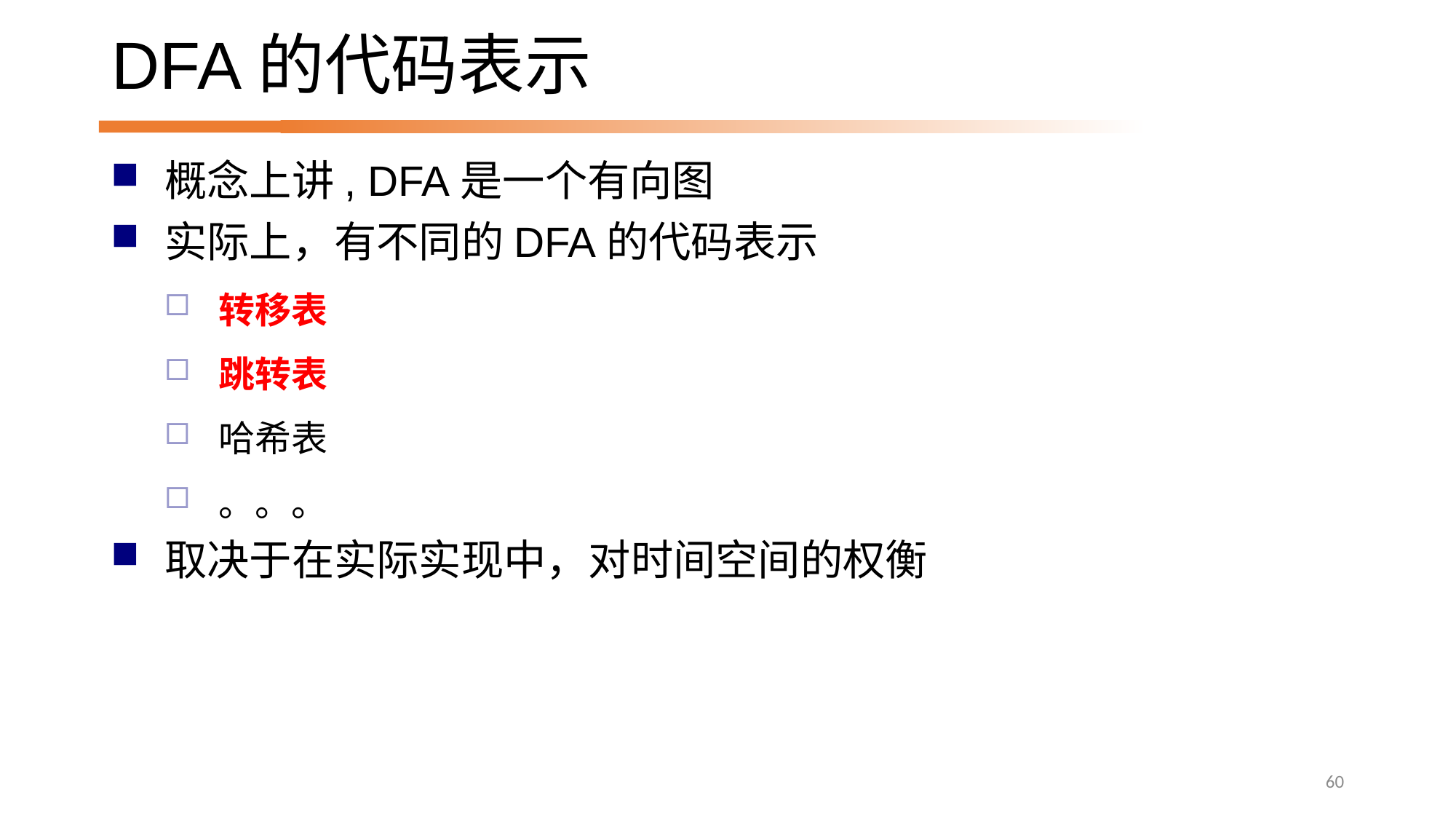

# DFA的代码表示
概念上讲, DFA是一个有向图
实际上，有不同的DFA的代码表示
转移表
跳转表
哈希表
。。。
取决于在实际实现中，对时间空间的权衡
60